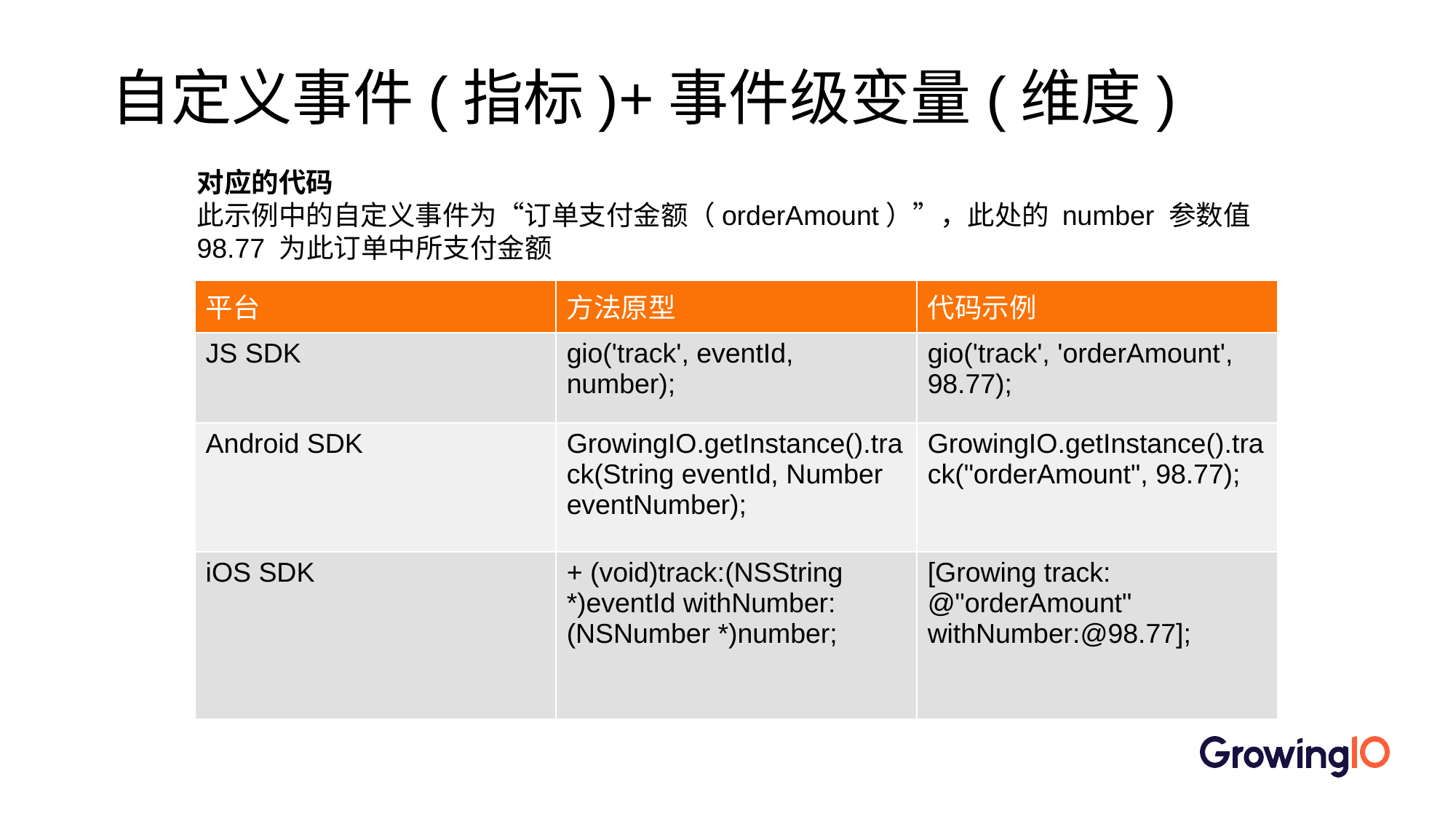

# 自定义事件(指标)+事件级变量(维度)
对应的代码
此示例中的自定义事件为“订单支付金额（orderAmount）”，此处的 number 参数值 98.77 为此订单中所支付金额

| 平台 | 方法原型 | 代码示例 |
| --- | --- | --- |
| JS SDK | gio('track', eventId, number); | gio('track', 'orderAmount', 98.77); |
| Android SDK | GrowingIO.getInstance().track(String eventId, Number eventNumber); | GrowingIO.getInstance().track("orderAmount", 98.77); |
| iOS SDK | + (void)track:(NSString \*)eventId withNumber:(NSNumber \*)number; | [Growing track: @"orderAmount" withNumber:@98.77]; |